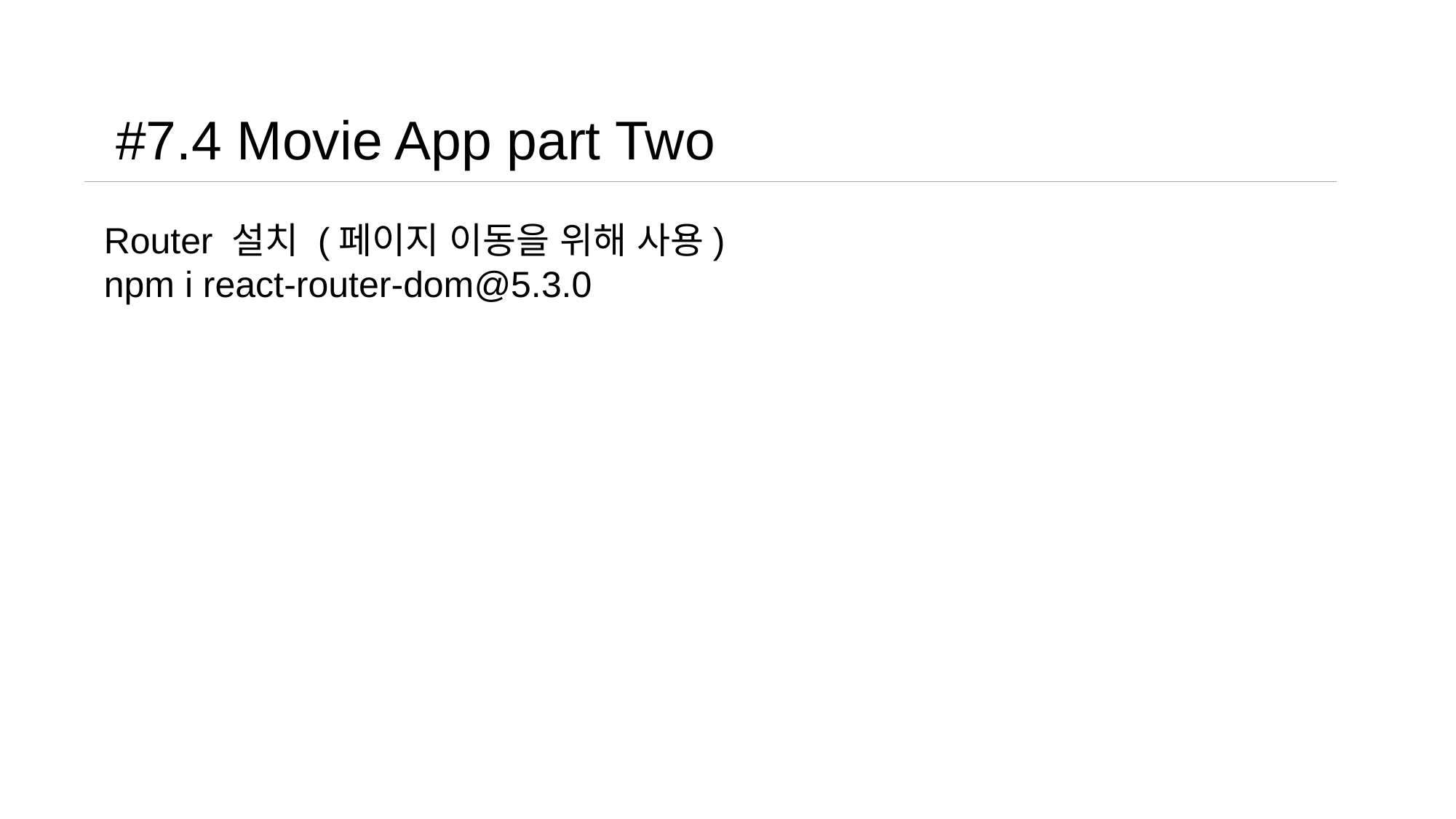

#7.4 Movie App part Two
Router 설치 (페이지 이동을 위해 사용)
npm i react-router-dom@5.3.0